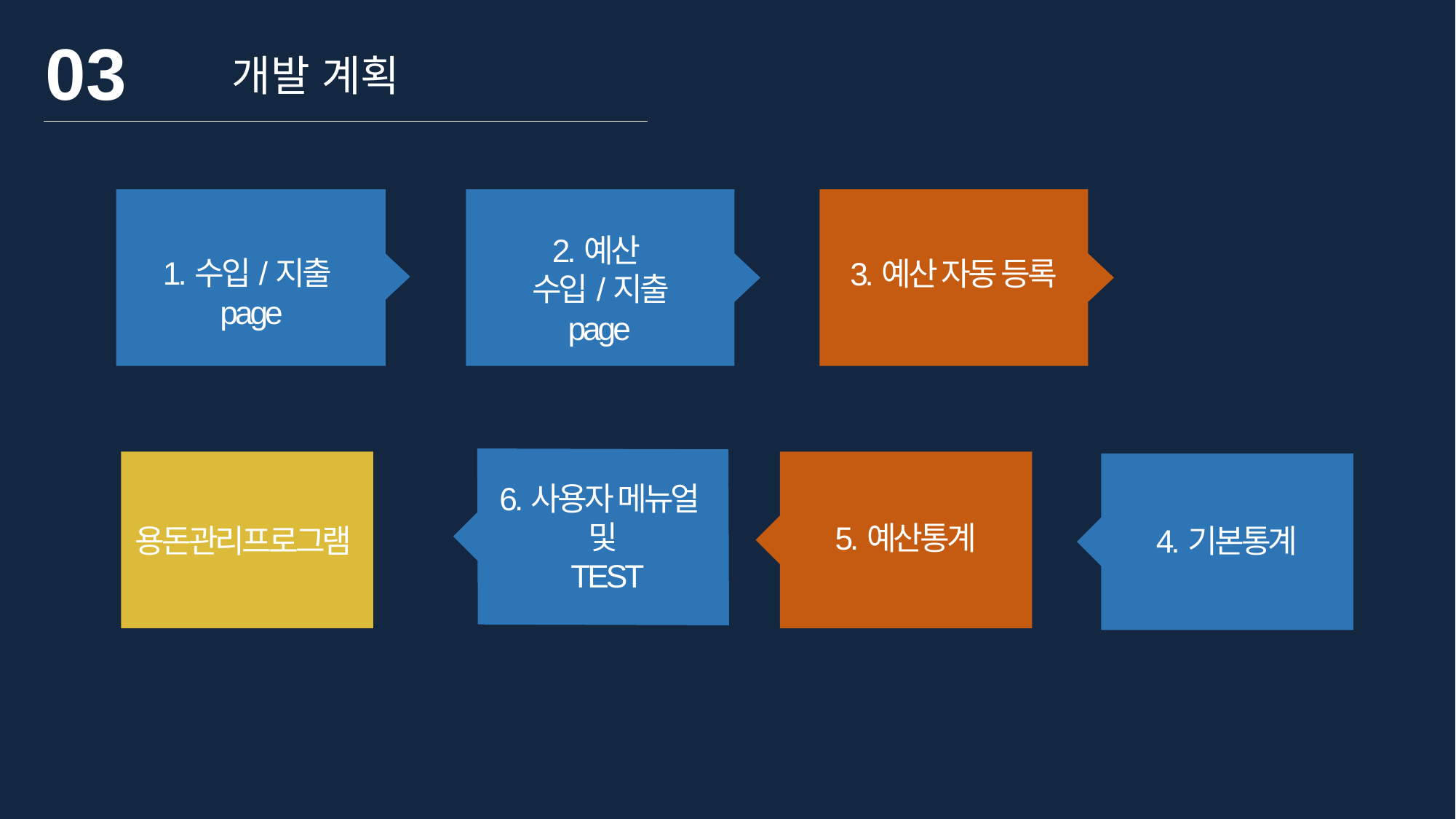

03
개발 계획

1.수입/지출page

2.예산
수입/지출 page

3.예산 자동 등록

6.사용자 메뉴얼
및
 TEST

5.예산통계

4.기본통계

용돈관리프로그램